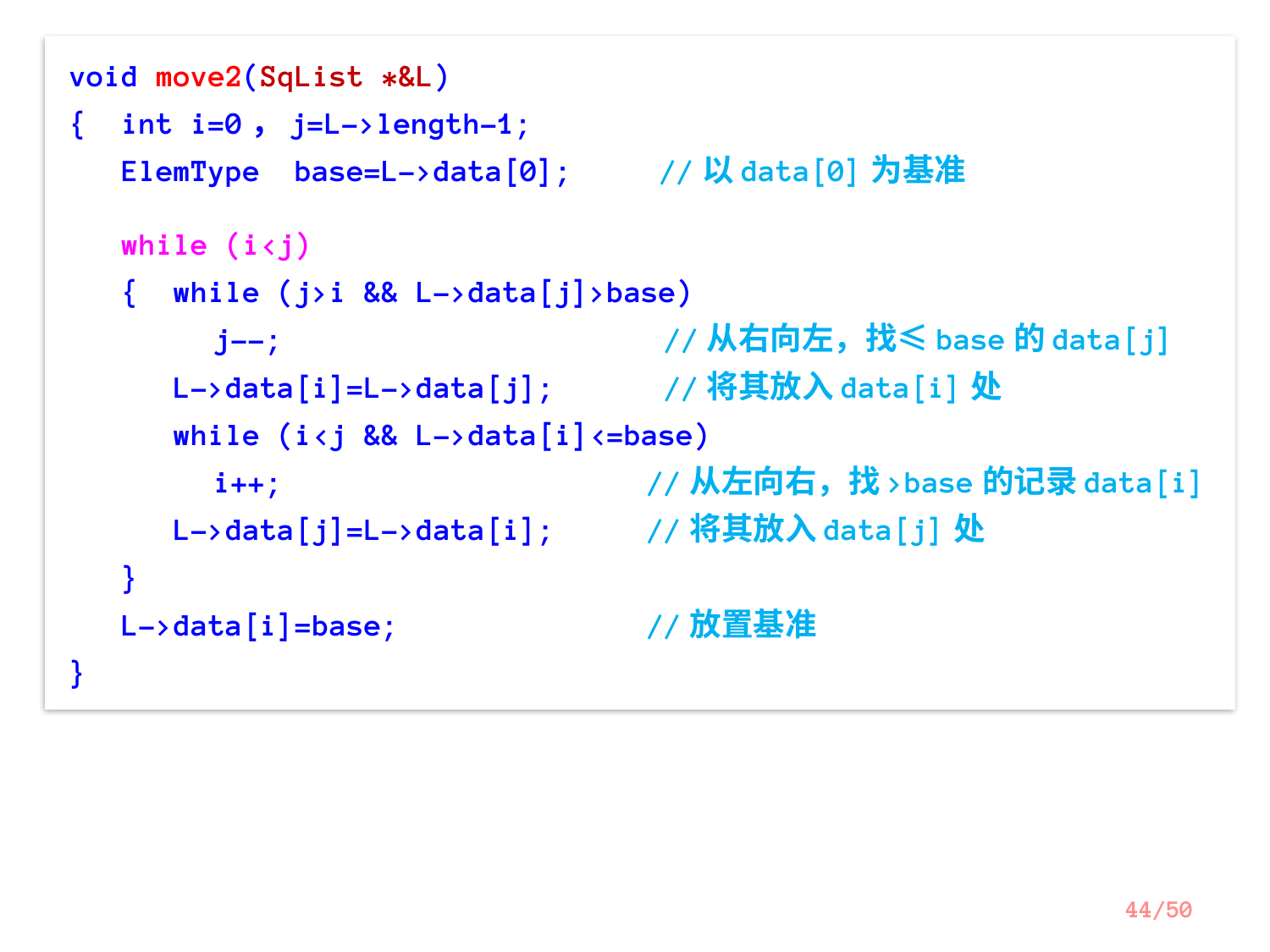

void move2(SqList *&L)
{  int i=0，j=L->length-1;
   ElemType  base=L->data[0];     //以data[0]为基准
   while (i<j)
   {  while (j>i && L->data[j]>base)
  	 j--;       		     //从右向左，找≤base的data[j]
      L->data[i]=L->data[j];	     //将其放入data[i]处
      while (i<j && L->data[i]<=base)
	 i++;      		    //从左向右，找>base的记录data[i]
      L->data[j]=L->data[i];	    //将其放入data[j]处
   }
   L->data[i]=base;    	    //放置基准
}
44/50